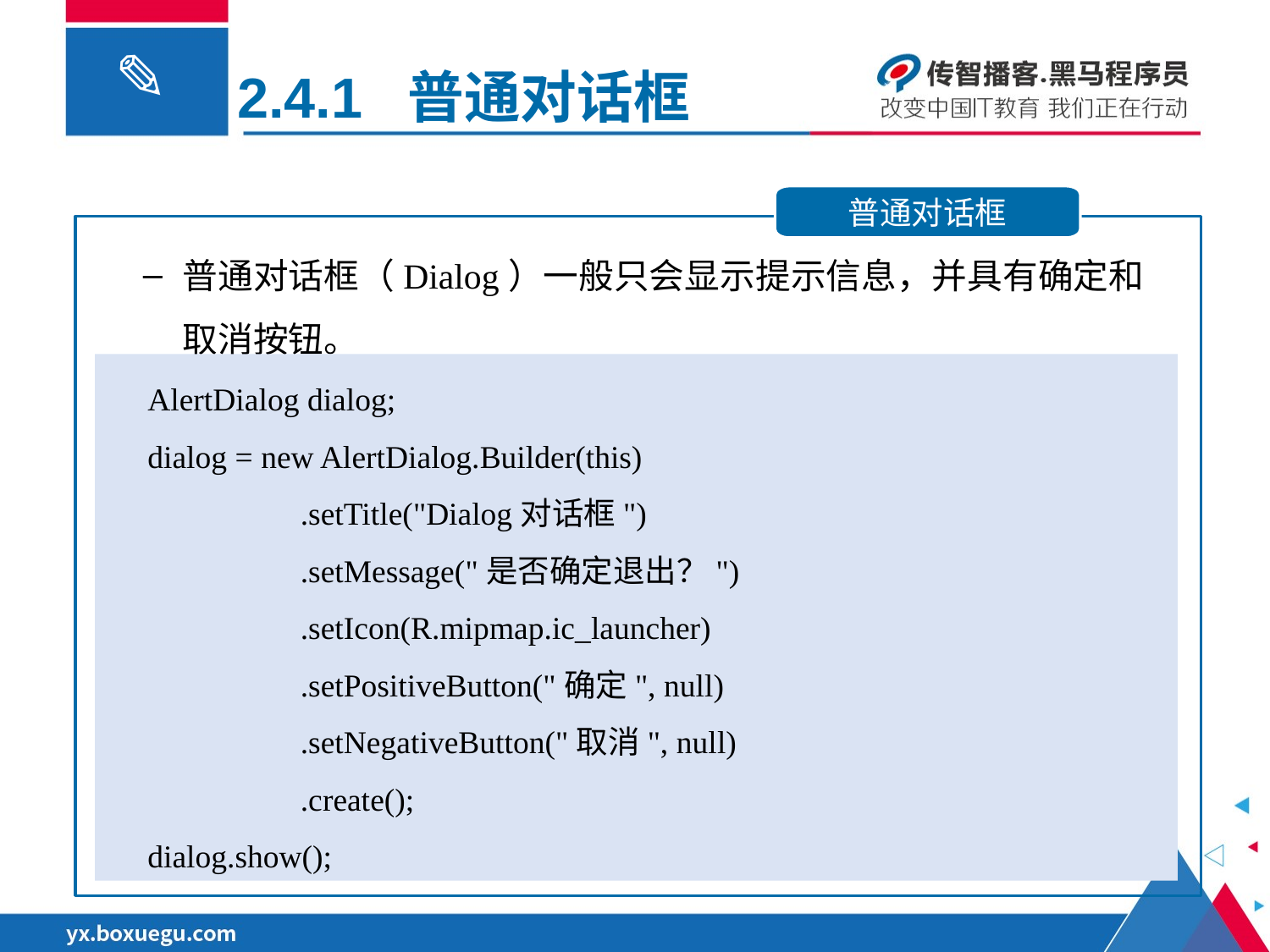

2.4.1  普通对话框

普通对话框

普通对话框（Dialog）一般只会显示提示信息，并具有确定和取消按钮。
     AlertDialog dialog;
     dialog = new AlertDialog.Builder(this)
                        .setTitle("Dialog对话框")
                        .setMessage("是否确定退出？")
                        .setIcon(R.mipmap.ic_launcher)
                        .setPositiveButton("确定", null)
                        .setNegativeButton("取消", null)
                        .create();
     dialog.show();